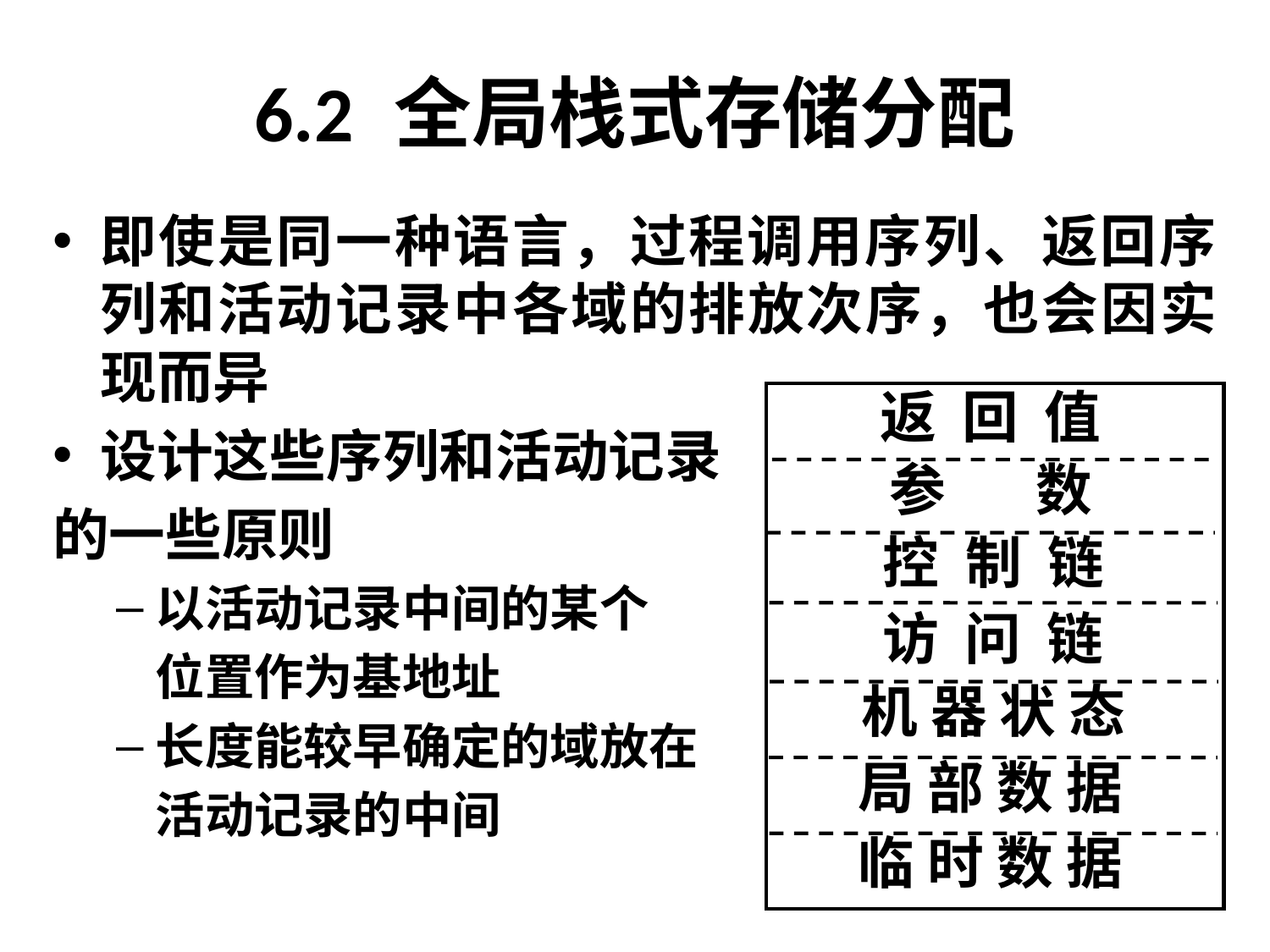

# 6.2 全局栈式存储分配
即使是同一种语言，过程调用序列、返回序列和活动记录中各域的排放次序，也会因实现而异
设计这些序列和活动记录
的一些原则
以活动记录中间的某个
	位置作为基地址
长度能较早确定的域放在
	活动记录的中间
返  回  值

参       数

控  制  链

访  问  链

机 器 状 态

局 部 数 据

临 时 数 据